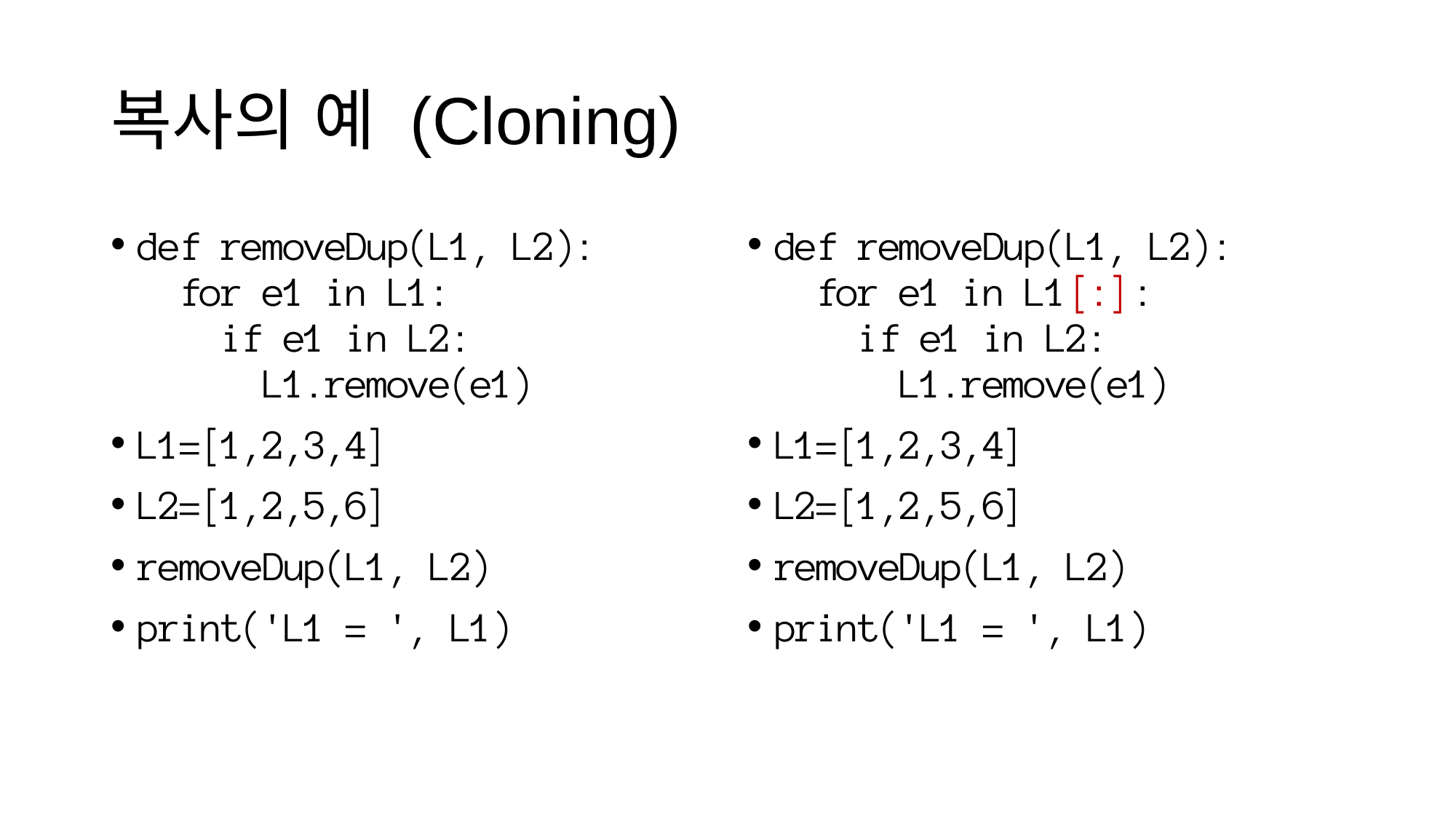

# 복사의 예 (Cloning)
def removeDup(L1, L2):
  for e1 in L1:
    if e1 in L2:
      L1.remove(e1)
L1=[1,2,3,4]
L2=[1,2,5,6]
removeDup(L1, L2)
print('L1 = ', L1)
def removeDup(L1, L2):
  for e1 in L1[:]:
    if e1 in L2:
      L1.remove(e1)
L1=[1,2,3,4]
L2=[1,2,5,6]
removeDup(L1, L2)
print('L1 = ', L1)